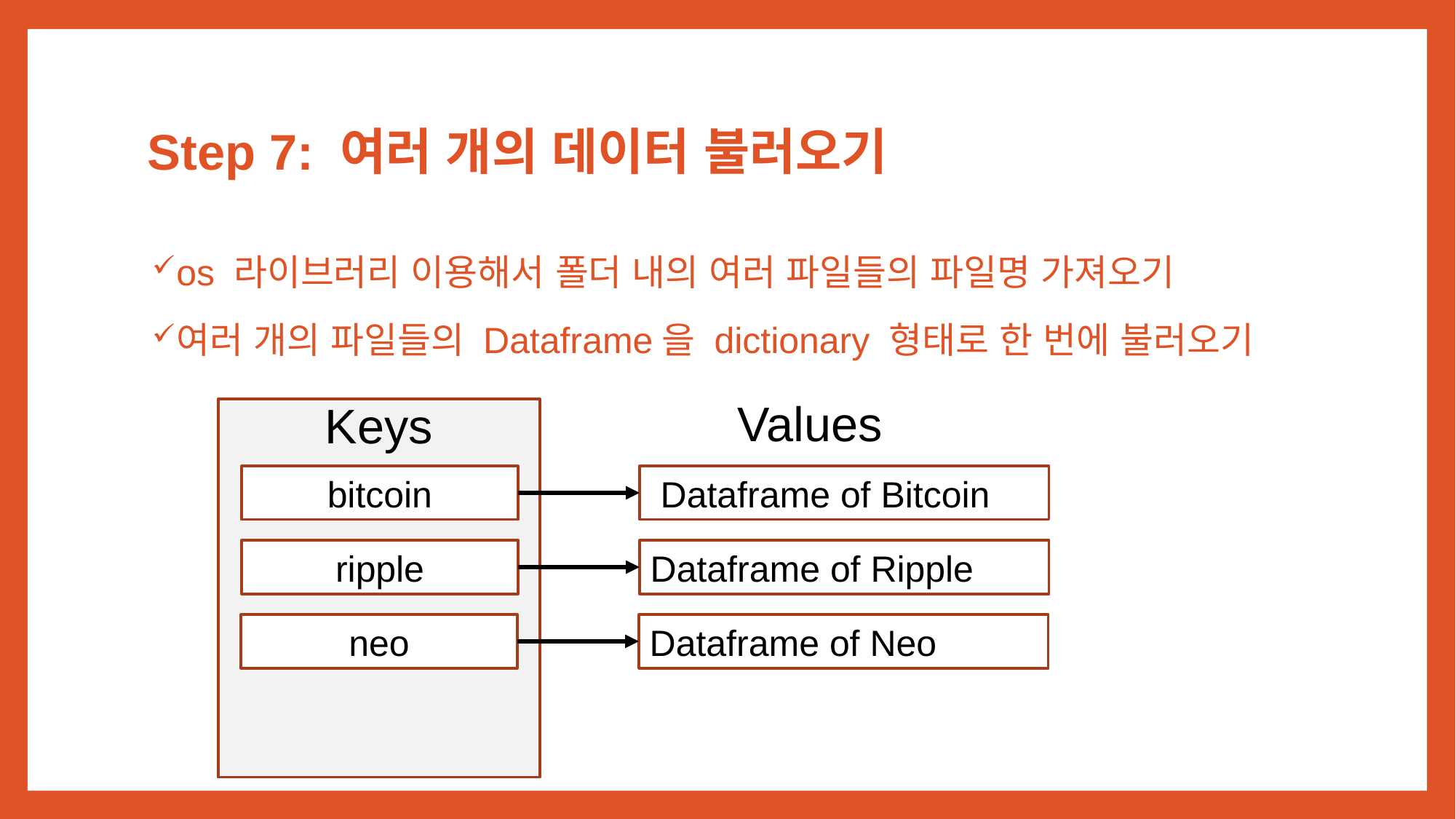

# Step 7: 여러 개의 데이터 불러오기
os 라이브러리 이용해서 폴더 내의 여러 파일들의 파일명 가져오기
여러 개의 파일들의 Dataframe을 dictionary 형태로 한 번에 불러오기
Values
Keys

bitcoin
 Dataframe of Bitcoin
ripple
Dataframe of Ripple
neo
Dataframe of Neo